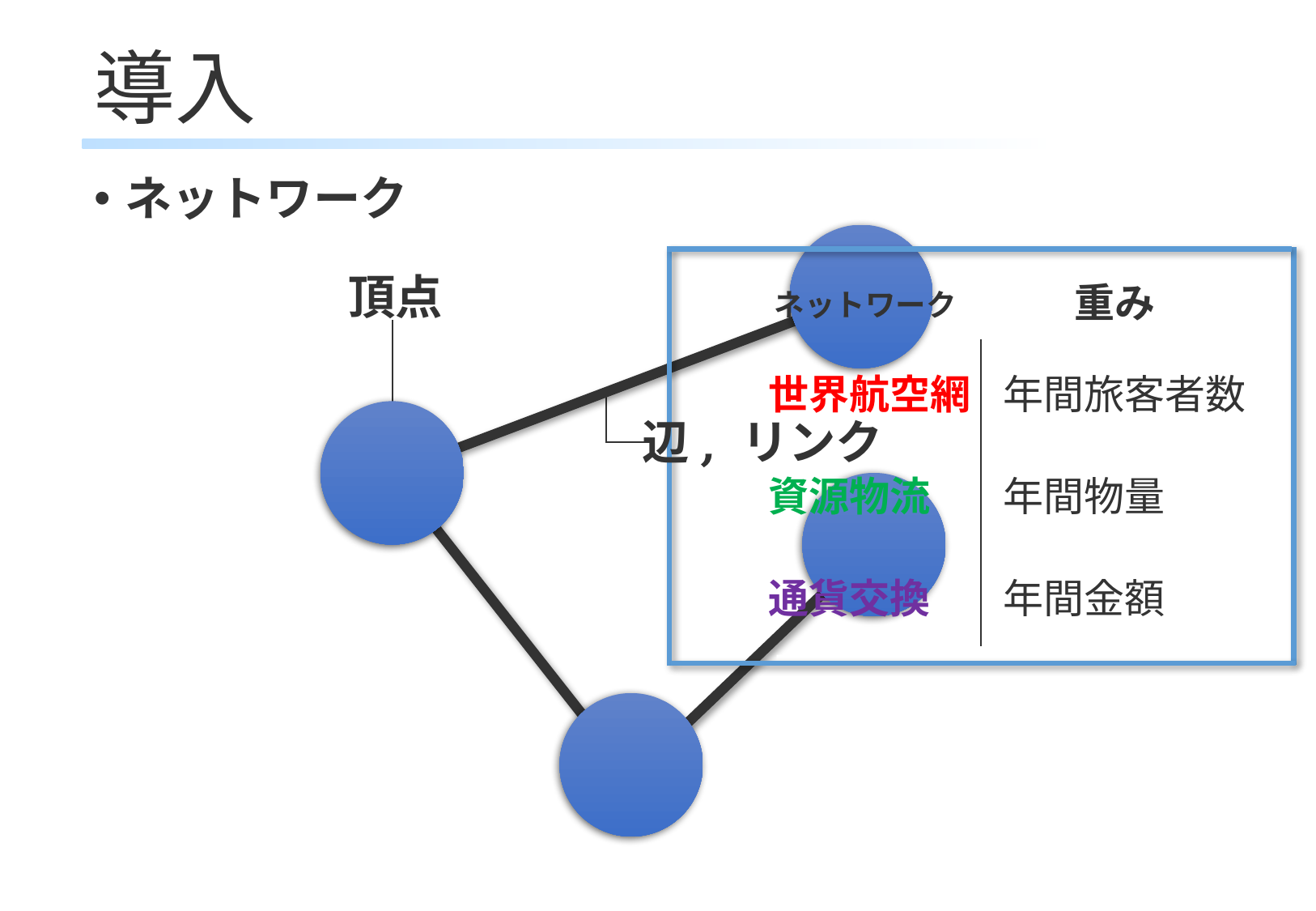

# 導入
ネットワーク

4.2

11.5
2.1

頂点
重み
ネットワーク

| 世界航空網 | 年間旅客者数 |
| --- | --- |
辺, リンク
| 資源物流 | 年間物量 |
| --- | --- |
| 通貨交換 | 年間金額 |
| --- | --- |